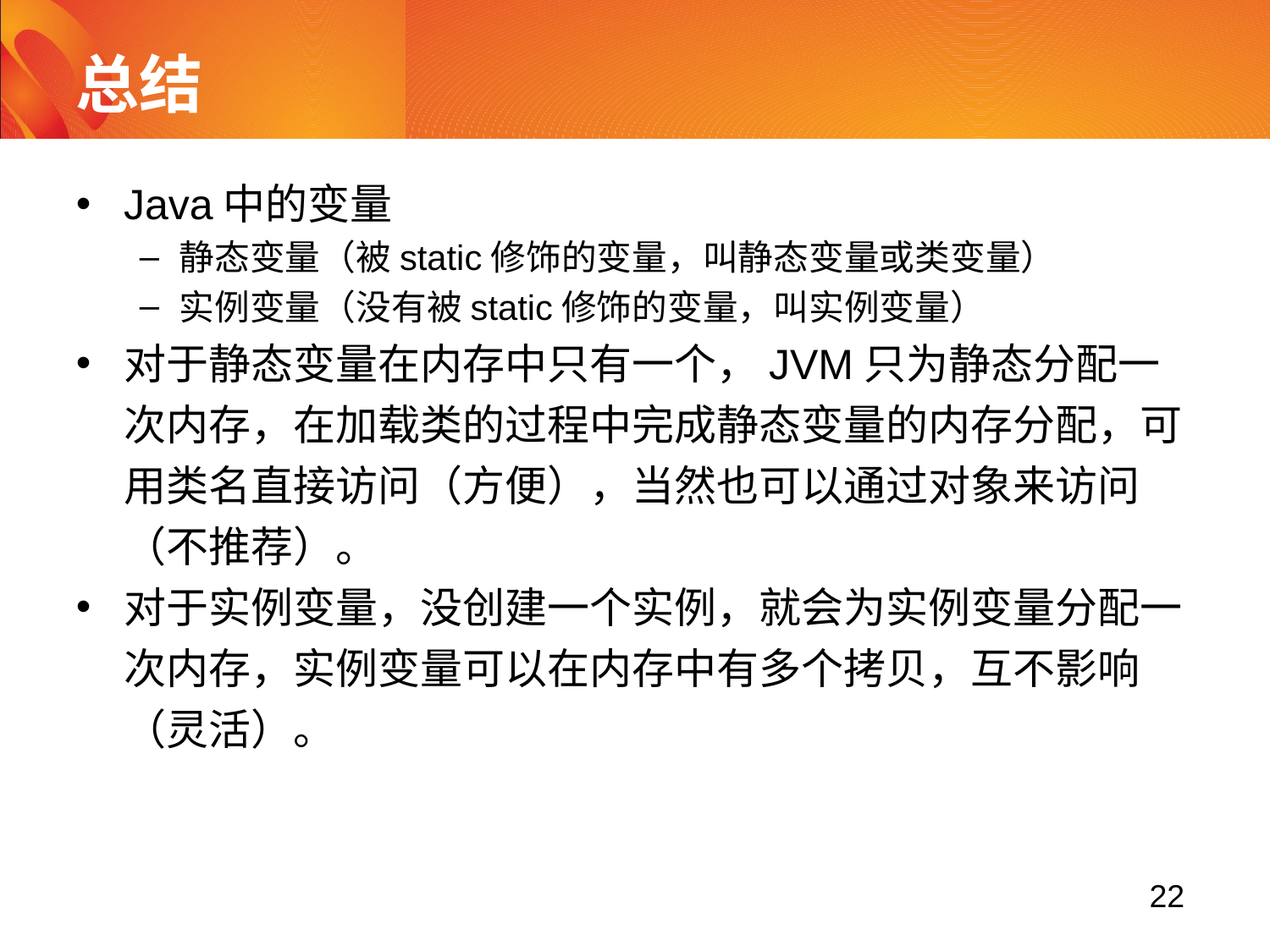

# 总结
Java中的变量
静态变量（被static修饰的变量，叫静态变量或类变量）
实例变量（没有被static修饰的变量，叫实例变量）
对于静态变量在内存中只有一个，JVM只为静态分配一次内存，在加载类的过程中完成静态变量的内存分配，可用类名直接访问（方便），当然也可以通过对象来访问（不推荐）。
对于实例变量，没创建一个实例，就会为实例变量分配一次内存，实例变量可以在内存中有多个拷贝，互不影响（灵活）。